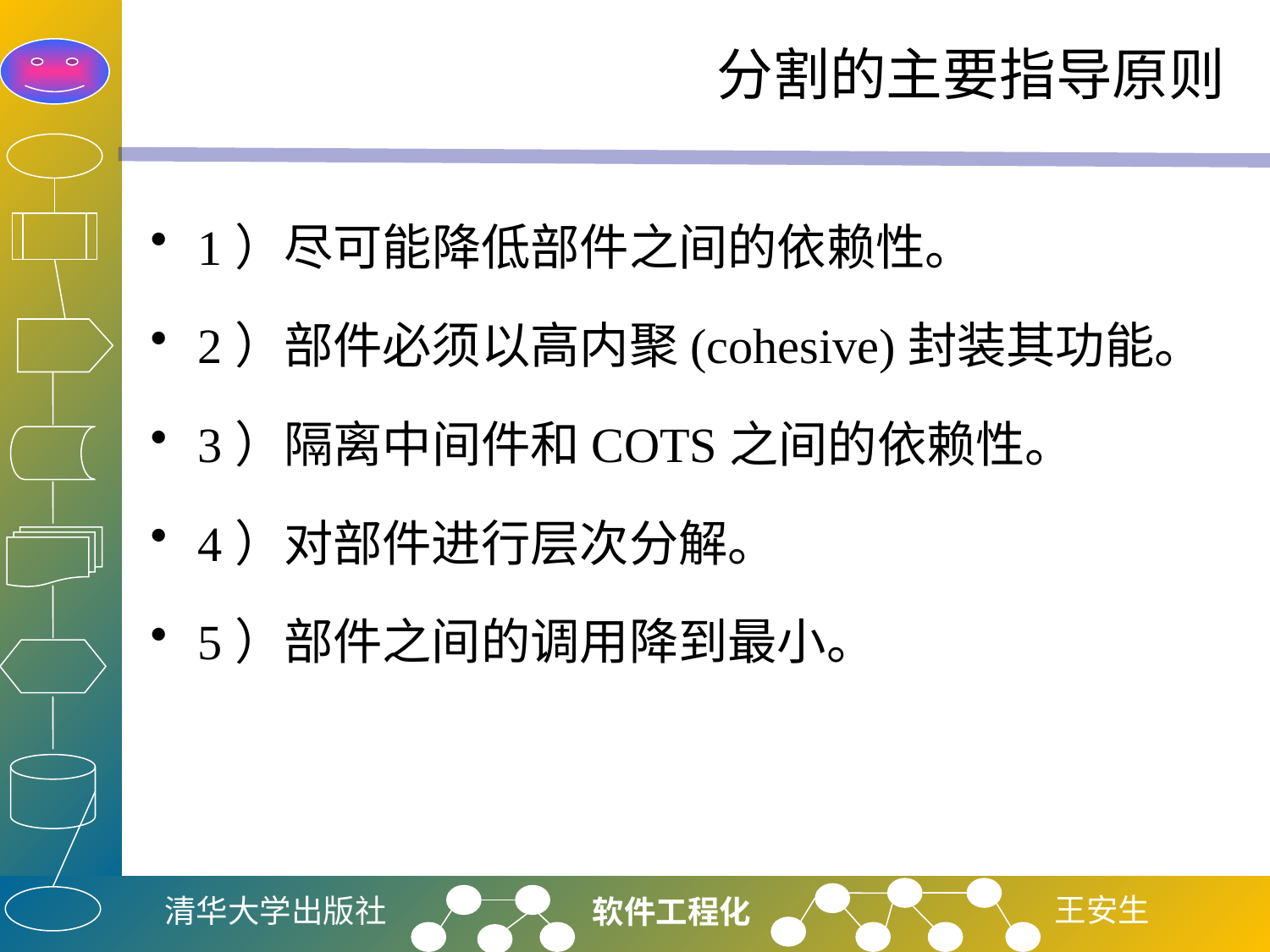

# 分割的主要指导原则
1）尽可能降低部件之间的依赖性。
2）部件必须以高内聚(cohesive)封装其功能。
3）隔离中间件和COTS之间的依赖性。
4）对部件进行层次分解。
5）部件之间的调用降到最小。